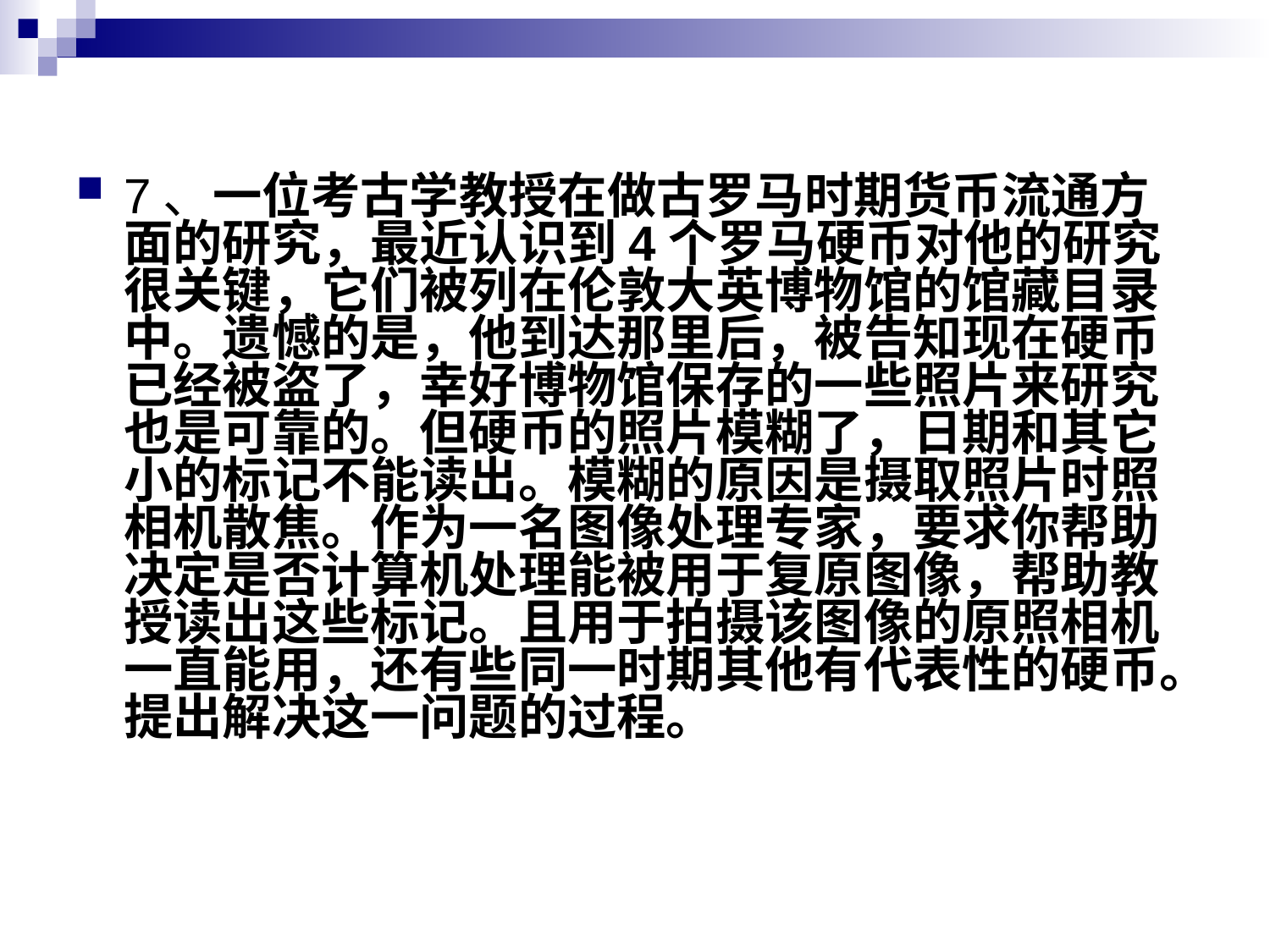

7、一位考古学教授在做古罗马时期货币流通方面的研究，最近认识到4个罗马硬币对他的研究很关键，它们被列在伦敦大英博物馆的馆藏目录中。遗憾的是，他到达那里后，被告知现在硬币已经被盗了，幸好博物馆保存的一些照片来研究也是可靠的。但硬币的照片模糊了，日期和其它小的标记不能读出。模糊的原因是摄取照片时照相机散焦。作为一名图像处理专家，要求你帮助决定是否计算机处理能被用于复原图像，帮助教授读出这些标记。且用于拍摄该图像的原照相机一直能用，还有些同一时期其他有代表性的硬币。提出解决这一问题的过程。